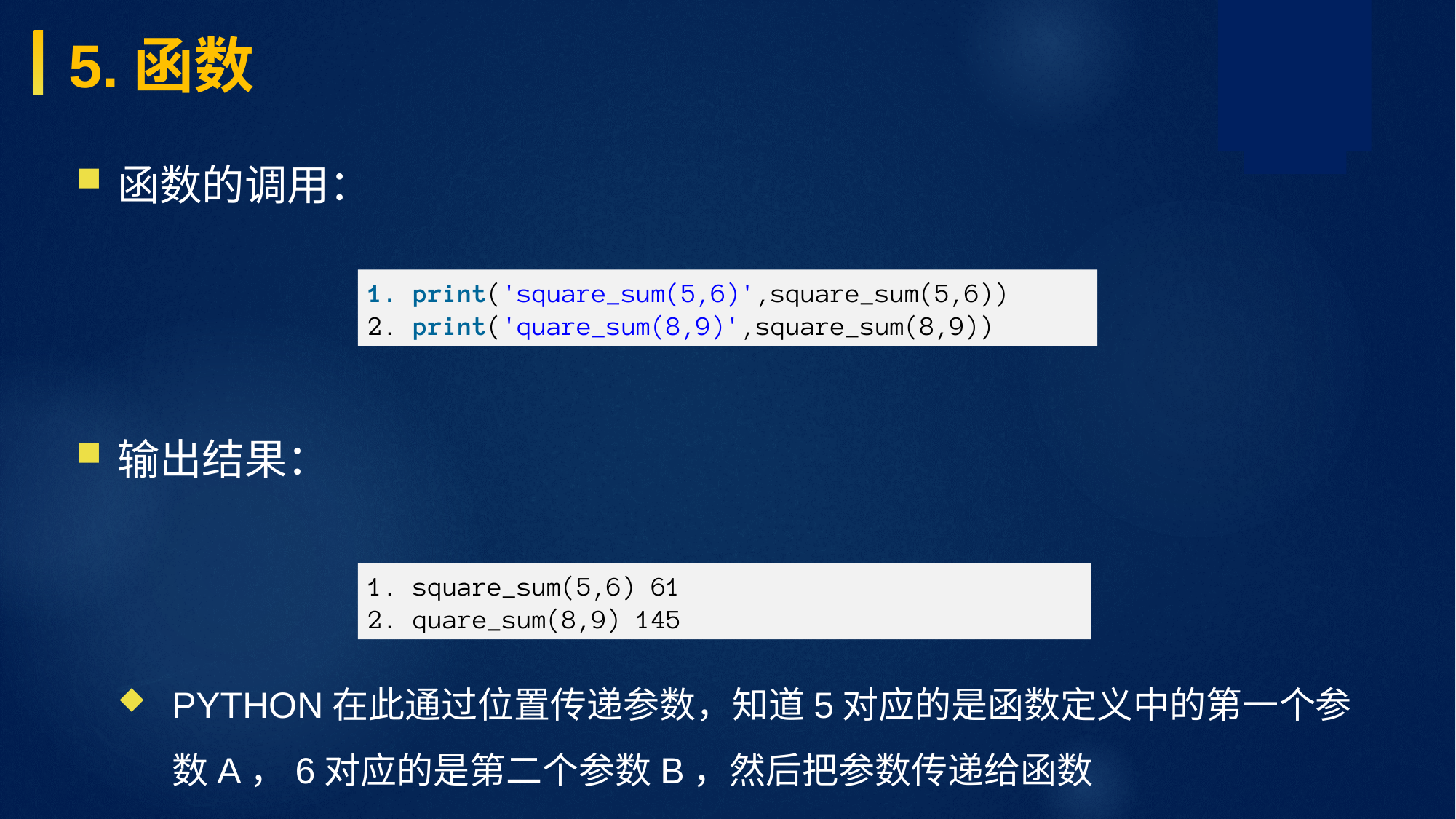

5.函数
函数的调用：

输出结果：

Python在此通过位置传递参数，知道5对应的是函数定义中的第一个参数a，6对应的是第二个参数b，然后把参数传递给函数square_sum

1. print('square_sum(5,6)',square_sum(5,6))    2. print('quare_sum(8,9)',square_sum(8,9))
1. square_sum(5,6) 61    2. quare_sum(8,9) 145